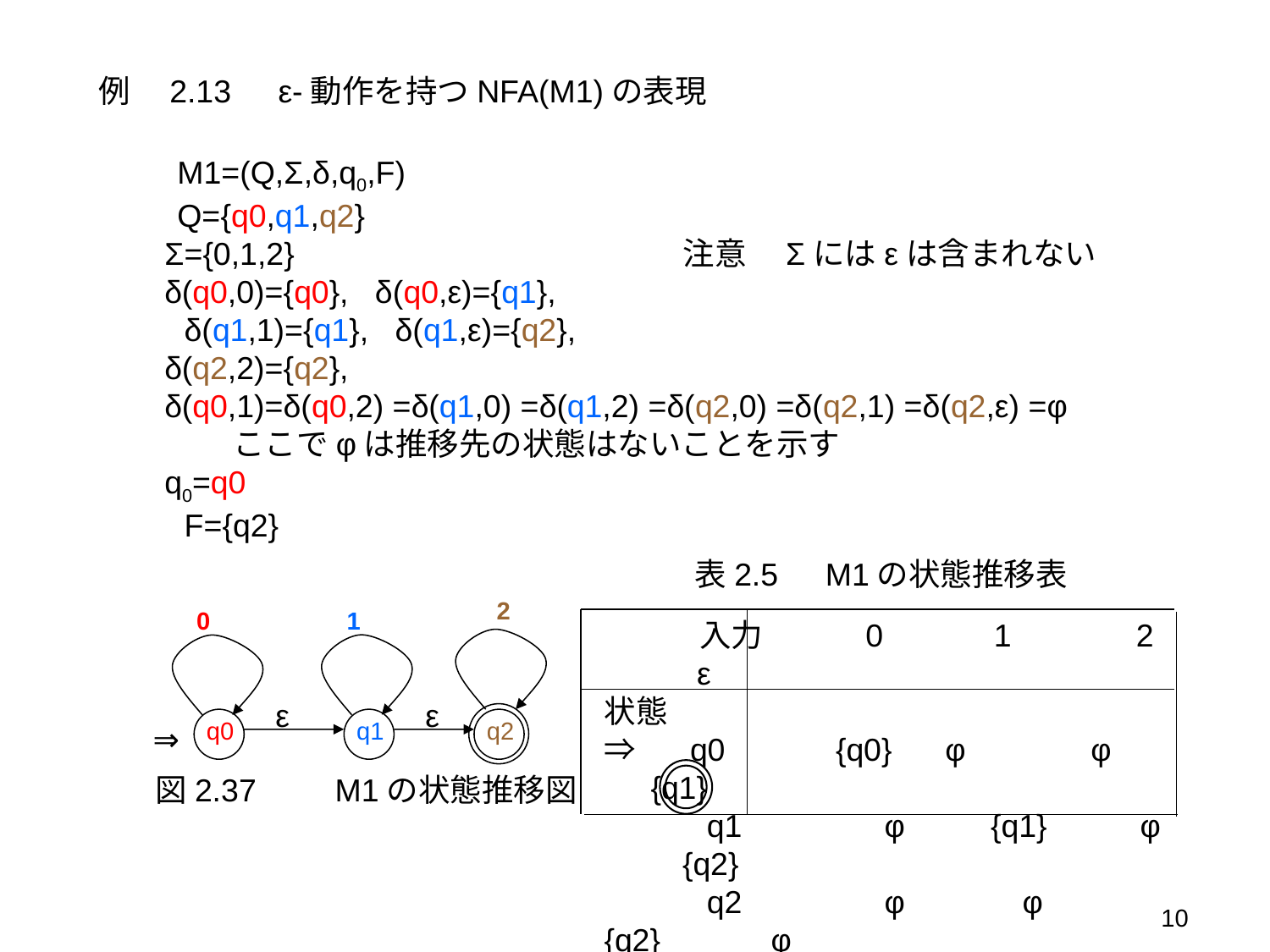

例　2.13　ε-動作を持つNFA(M1)の表現
　M1=(Q,Σ,δ,q0,F)
　Q={q0,q1,q2}
   Σ={0,1,2}　　　　　　　　　　　　注意　Σにはεは含まれない
   δ(q0,0)={q0},   δ(q0,ε)={q1},
　 δ(q1,1)={q1},   δ(q1,ε)={q2},
   δ(q2,2)={q2},
   δ(q0,1)=δ(q0,2) =δ(q1,0) =δ(q1,2) =δ(q2,0) =δ(q2,1) =δ(q2,ε) =φ
　　　ここでφは推移先の状態はないことを示す
   q0=q0
　 F={q2}
表2.5　M1の状態推移表
2
0
1
　　　入力　　　0　　　1　　　  2　　　   ε
状態
⇒　 q0　　　{q0}      φ　　　  φ　　　 {q1}
　　　q1　　　　φ　　 {q1}　　  φ　　　 {q2}
　　　q2　　　　φ　　　 φ　　　{q2}　　　φ

ε
ε

q0

q1

q2
⇒

図2.37　　M1の状態推移図
10